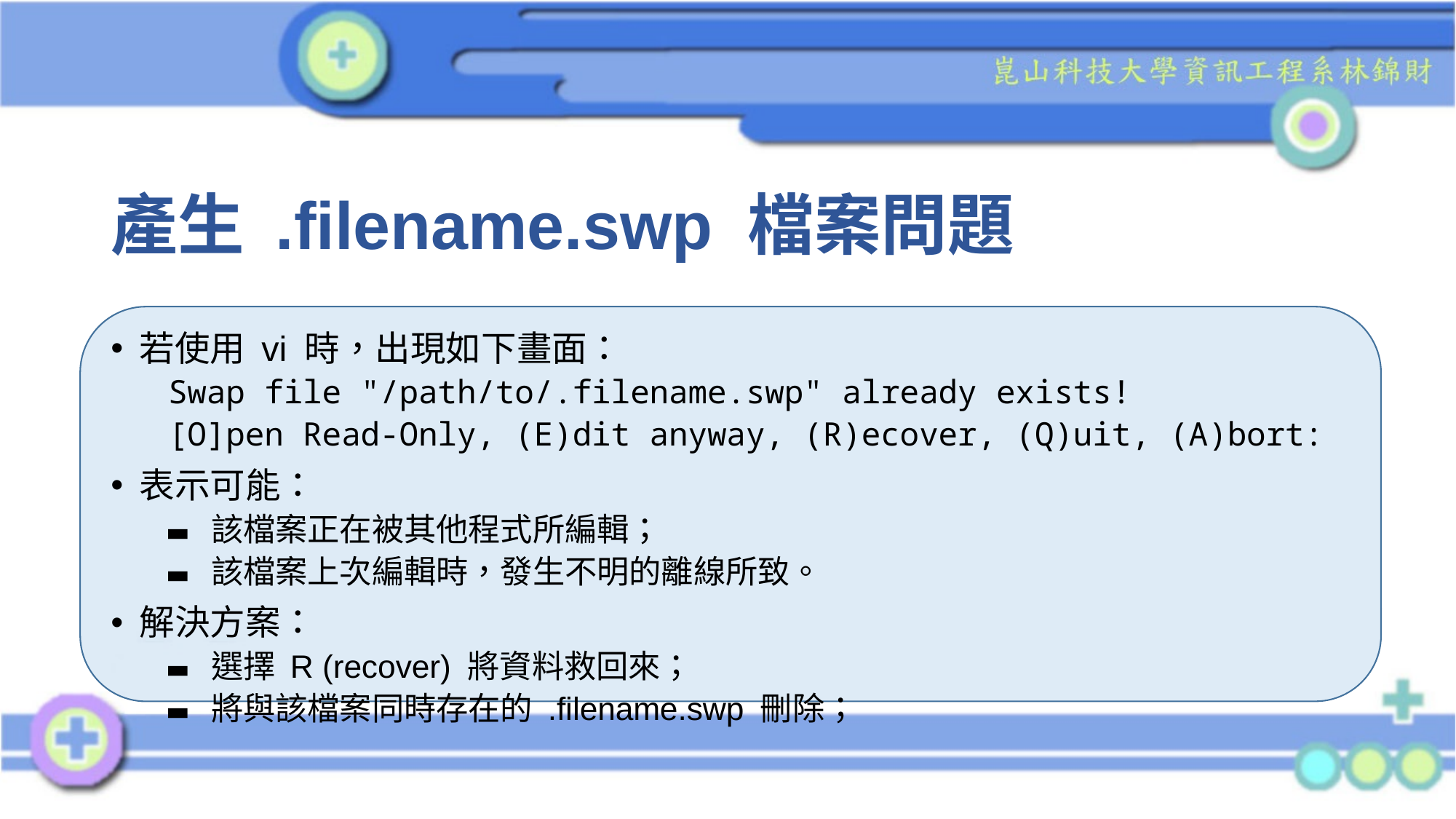

# 產生 .filename.swp 檔案問題

若使用 vi 時，出現如下畫面：
Swap file "/path/to/.filename.swp" already exists!
[O]pen Read-Only, (E)dit anyway, (R)ecover, (Q)uit, (A)bort:
表示可能：
該檔案正在被其他程式所編輯；
該檔案上次編輯時，發生不明的離線所致。
解決方案：
選擇 R (recover) 將資料救回來；
將與該檔案同時存在的 .filename.swp 刪除；